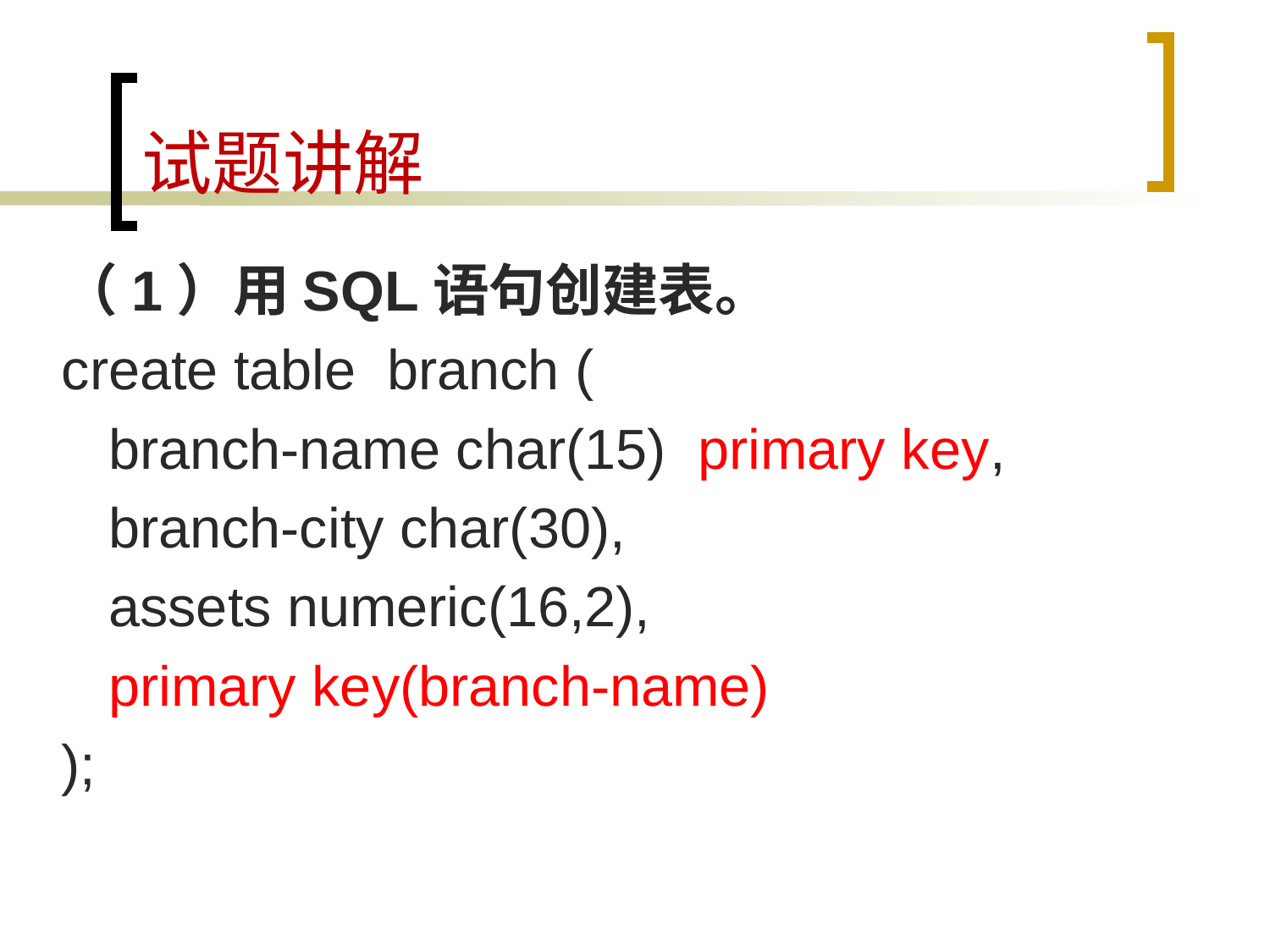

# 试题讲解
（1）用SQL语句创建表。
create table  branch (
   branch-name char(15)  primary key,
   branch-city char(30),
   assets numeric(16,2),
   primary key(branch-name)
);